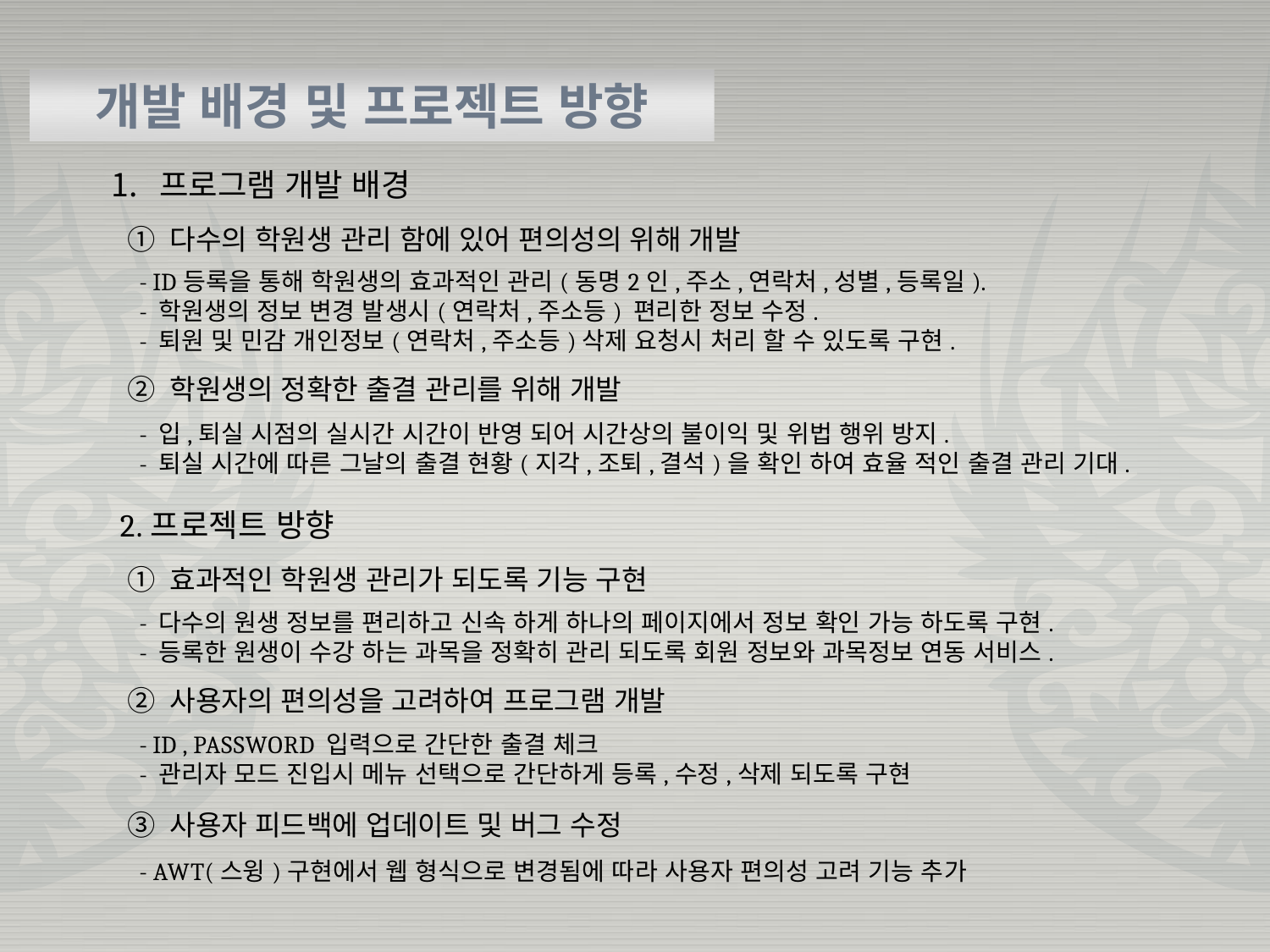

개발 배경 및 프로젝트 방향
프로그램 개발 배경

  ① 다수의 학원생 관리 함에 있어 편의성의 위해 개발

     - ID등록을 통해 학원생의 효과적인 관리(동명2인,주소,연락처,성별,등록일).
     - 학원생의 정보 변경 발생시(연락처,주소등) 편리한 정보 수정.
     - 퇴원 및 민감 개인정보(연락처,주소등)삭제 요청시 처리 할 수 있도록 구현.

  ② 학원생의 정확한 출결 관리를 위해 개발

     - 입,퇴실 시점의 실시간 시간이 반영 되어 시간상의 불이익 및 위법 행위 방지.
     - 퇴실 시간에 따른 그날의 출결 현황(지각,조퇴,결석)을 확인 하여 효율 적인 출결 관리 기대.
 2.프로젝트 방향

  ① 효과적인 학원생 관리가 되도록 기능 구현

     - 다수의 원생 정보를 편리하고 신속 하게 하나의 페이지에서 정보 확인 가능 하도록 구현.
     - 등록한 원생이 수강 하는 과목을 정확히 관리 되도록 회원 정보와 과목정보 연동 서비스.

  ② 사용자의 편의성을 고려하여 프로그램 개발

     - ID , PASSWORD 입력으로 간단한 출결 체크
     - 관리자 모드 진입시 메뉴 선택으로 간단하게 등록,수정,삭제 되도록 구현

  ③ 사용자 피드백에 업데이트 및 버그 수정

     - AWT(스윙)구현에서 웹 형식으로 변경됨에 따라 사용자 편의성 고려 기능 추가